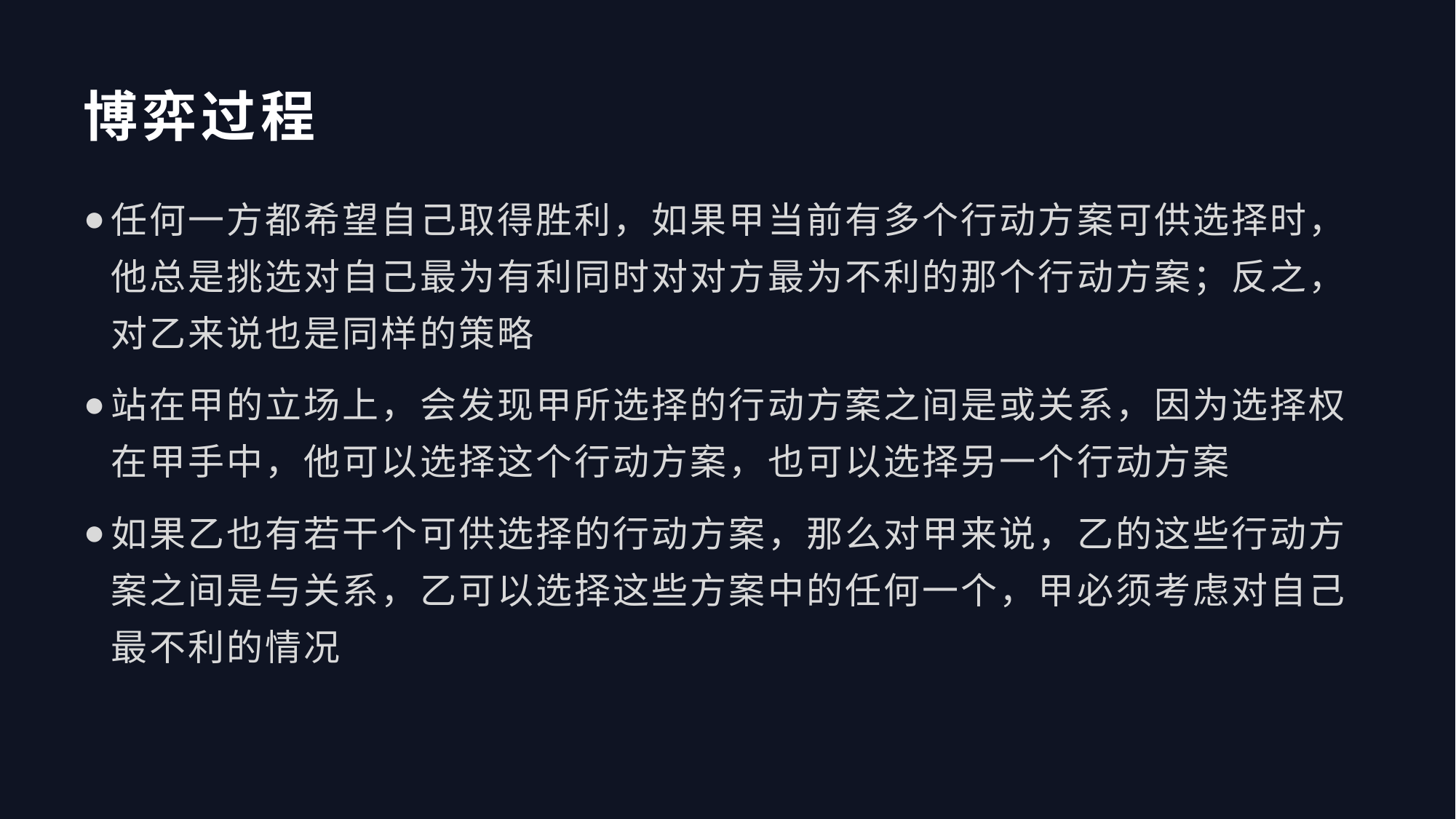

# 博弈过程
任何一方都希望自己取得胜利，如果甲当前有多个行动方案可供选择时，他总是挑选对自己最为有利同时对对方最为不利的那个行动方案；反之，对乙来说也是同样的策略
站在甲的立场上，会发现甲所选择的行动方案之间是或关系，因为选择权在甲手中，他可以选择这个行动方案，也可以选择另一个行动方案
如果乙也有若干个可供选择的行动方案，那么对甲来说，乙的这些行动方案之间是与关系，乙可以选择这些方案中的任何一个，甲必须考虑对自己最不利的情况